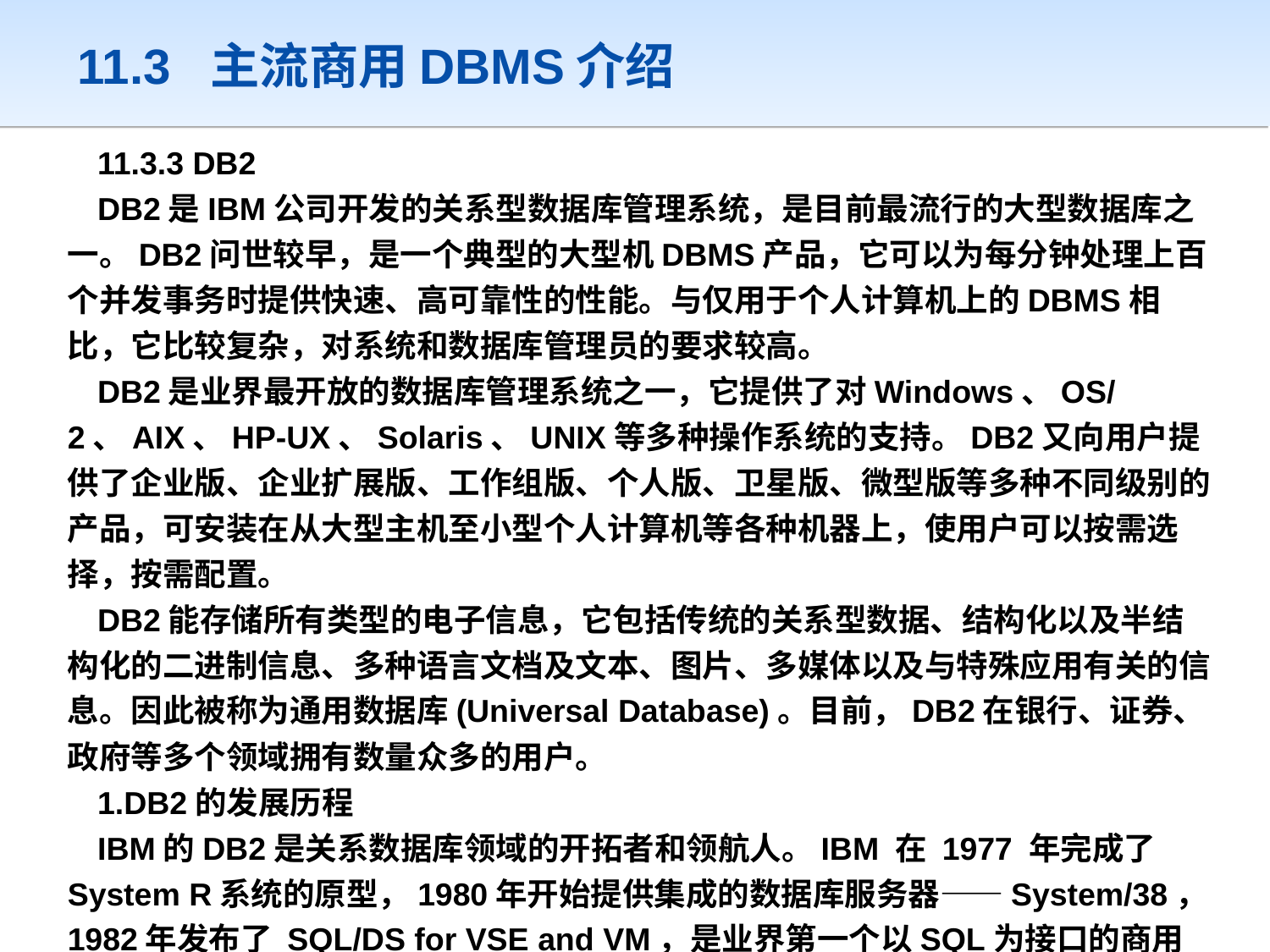

# 11.3  主流商用DBMS介绍
11.3.3 DB2
DB2是IBM公司开发的关系型数据库管理系统，是目前最流行的大型数据库之一。DB2问世较早，是一个典型的大型机DBMS产品，它可以为每分钟处理上百个并发事务时提供快速、高可靠性的性能。与仅用于个人计算机上的DBMS相比，它比较复杂，对系统和数据库管理员的要求较高。
DB2是业界最开放的数据库管理系统之一，它提供了对Windows、OS/2、AIX、HP-UX、Solaris、UNIX等多种操作系统的支持。DB2又向用户提供了企业版、企业扩展版、工作组版、个人版、卫星版、微型版等多种不同级别的产品，可安装在从大型主机至小型个人计算机等各种机器上，使用户可以按需选择，按需配置。
DB2能存储所有类型的电子信息，它包括传统的关系型数据、结构化以及半结构化的二进制信息、多种语言文档及文本、图片、多媒体以及与特殊应用有关的信息。因此被称为通用数据库(Universal Database)。目前，DB2在银行、证券、政府等多个领域拥有数量众多的用户。
1.DB2的发展历程
IBM的DB2是关系数据库领域的开拓者和领航人。IBM 在 1977 年完成了System R系统的原型，1980年开始提供集成的数据库服务器——System/38，1982年发布了 SQL/DS for VSE and VM，是业界第一个以SQL为接口的商用数据库管理系统，